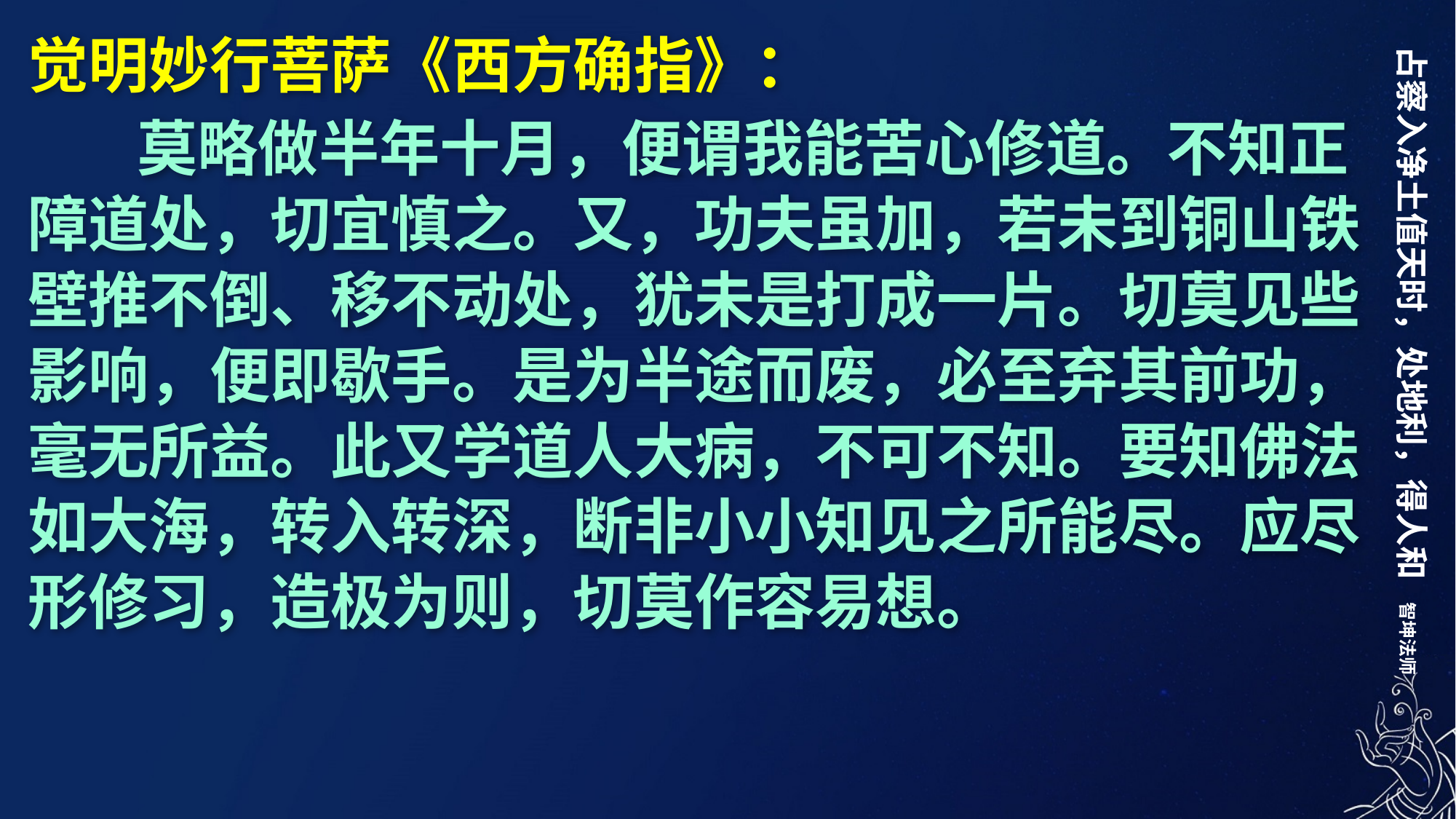

觉明妙行菩萨《西方确指》：
	莫略做半年十月，便谓我能苦心修道。不知正障道处，切宜慎之。又，功夫虽加，若未到铜山铁壁推不倒、移不动处，犹未是打成一片。切莫见些影响，便即歇手。是为半途而废，必至弃其前功，毫无所益。此又学道人大病，不可不知。要知佛法如大海，转入转深，断非小小知见之所能尽。应尽形修习，造极为则，切莫作容易想。